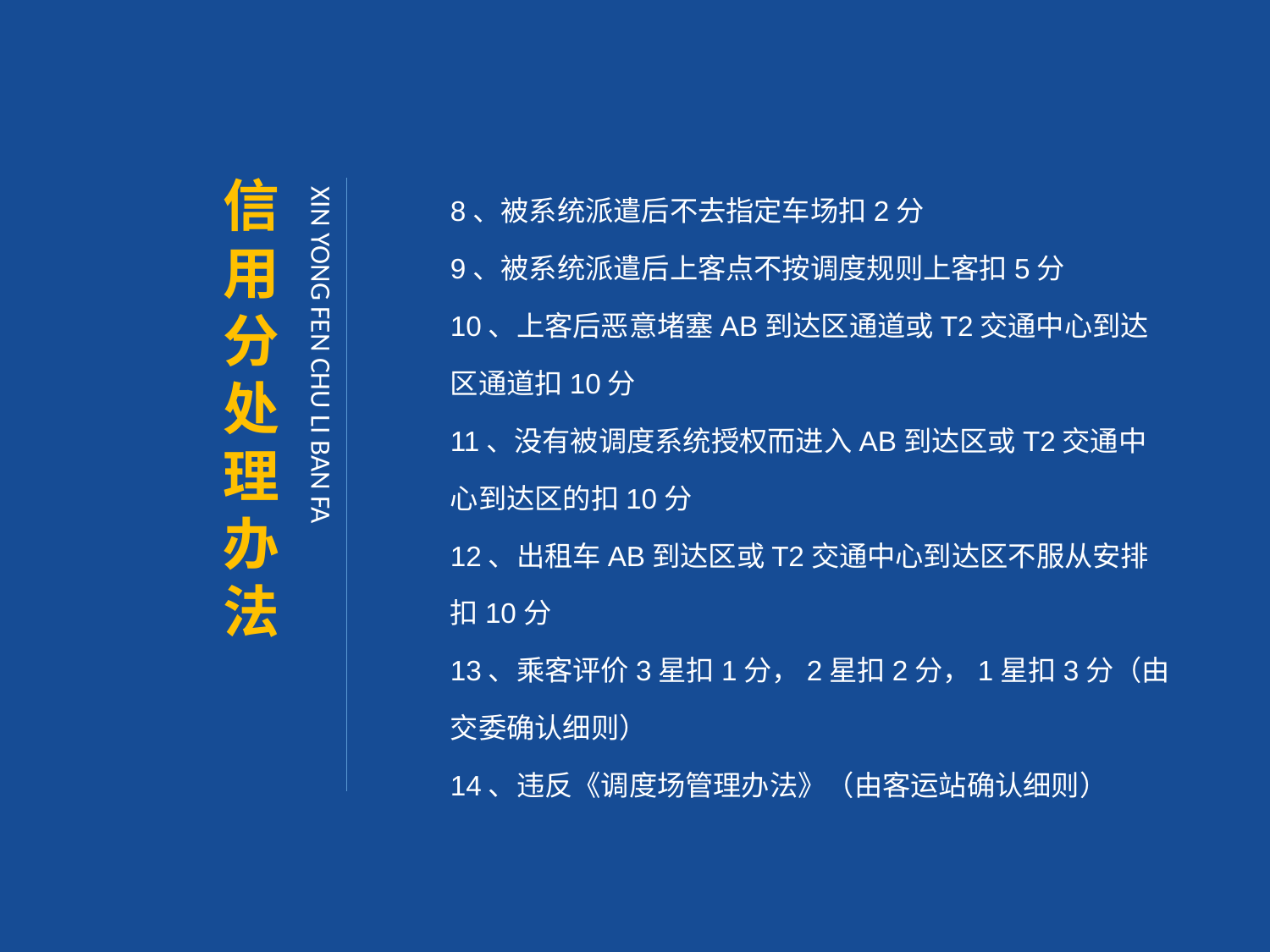

信用分处理办法
8、被系统派遣后不去指定车场扣2分
9、被系统派遣后上客点不按调度规则上客扣5分
10、上客后恶意堵塞AB到达区通道或T2交通中心到达区通道扣10分
11、没有被调度系统授权而进入AB到达区或T2交通中心到达区的扣10分
12、出租车AB到达区或T2交通中心到达区不服从安排扣10分
13、乘客评价3星扣1分，2星扣2分，1星扣3分（由交委确认细则）
14、违反《调度场管理办法》（由客运站确认细则）
XIN YONG FEN CHU LI BAN FA